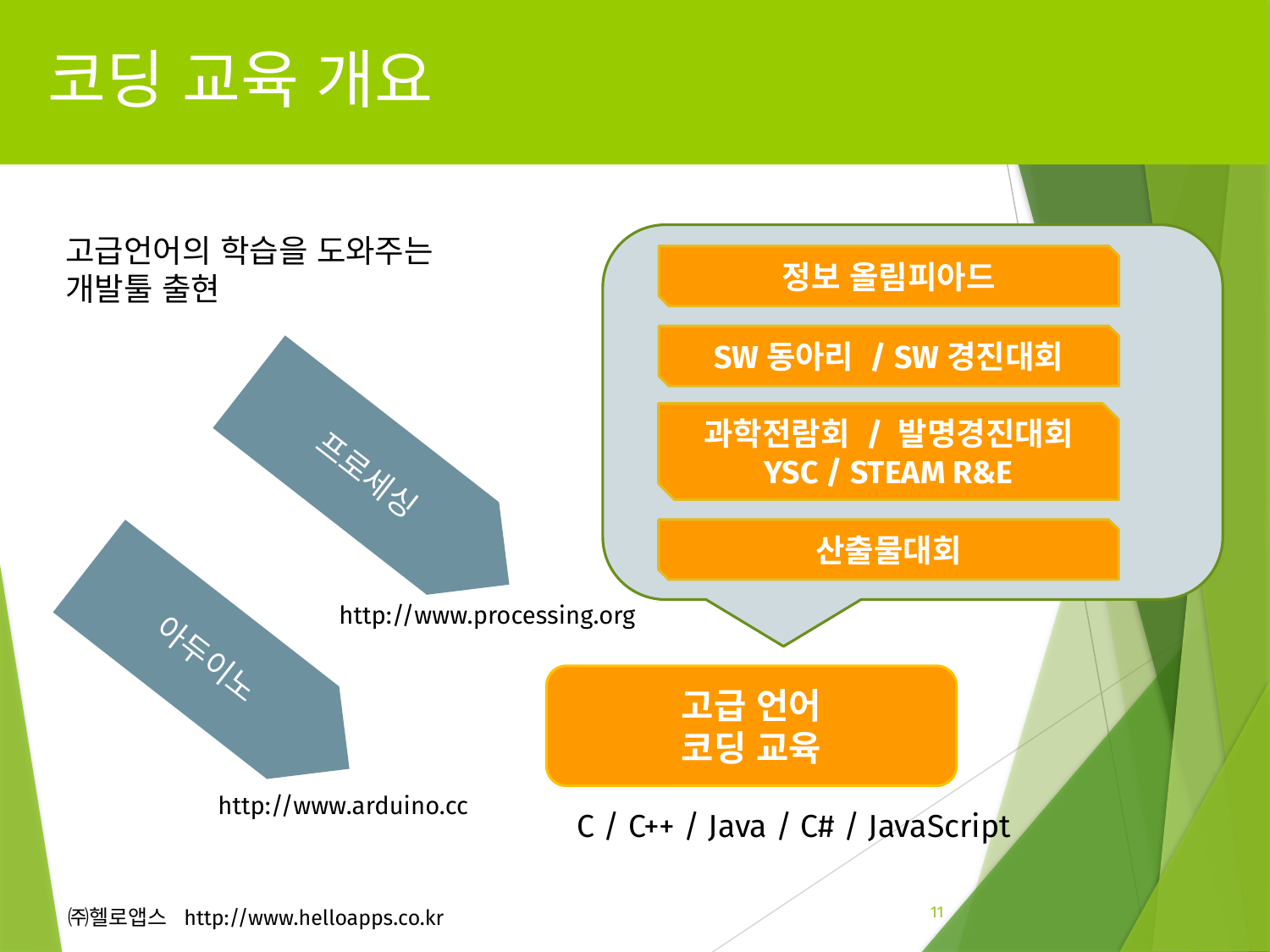

# 코딩 교육 개요
고급언어의 학습을 도와주는
개발툴 출현

정보 올림피아드
SW동아리 / SW경진대회
과학전람회 / 발명경진대회
YSC / STEAM R&E
프로세싱
산출물대회
http://www.processing.org
아두이노
고급 언어
코딩 교육
http://www.arduino.cc
C / C++ / Java / C# / JavaScript
11